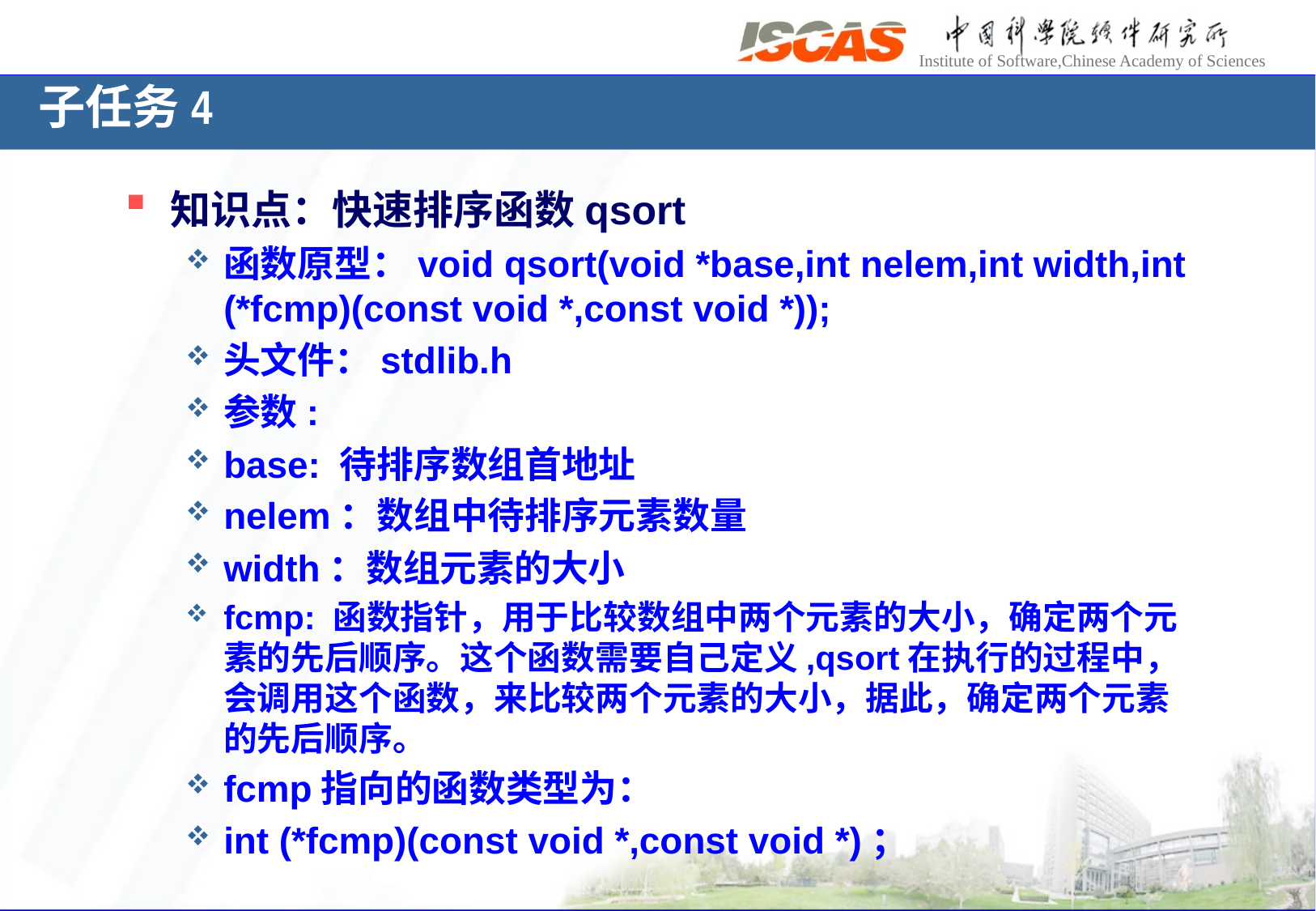

子任务4
知识点：快速排序函数qsort
函数原型：void qsort(void *base,int nelem,int width,int (*fcmp)(const void *,const void *));
头文件：stdlib.h
参数:
base: 待排序数组首地址
nelem：数组中待排序元素数量
width：数组元素的大小
fcmp: 函数指针，用于比较数组中两个元素的大小，确定两个元素的先后顺序。这个函数需要自己定义,qsort在执行的过程中，会调用这个函数，来比较两个元素的大小，据此，确定两个元素的先后顺序。
fcmp指向的函数类型为：
int (*fcmp)(const void *,const void *)；